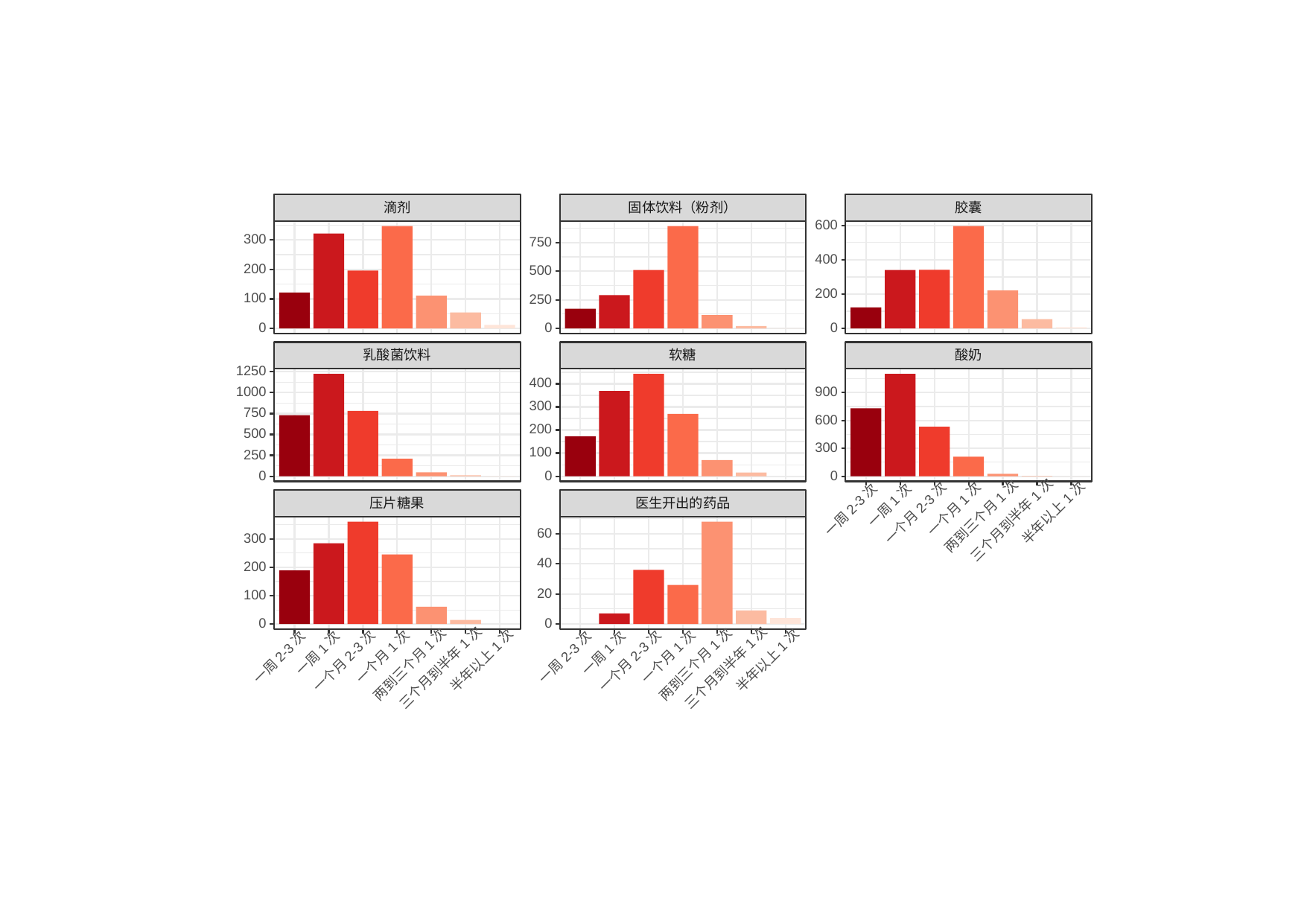

滴剂
固体饮料（粉剂）
胶囊
600

300
750

400

200
500

200

100

250

0
0
0

乳酸菌饮料
软糖
酸奶
1250

400

900
1000

300

750

600

200

500

300

100

250

0
0
0

压片糖果
医生开出的药品
一周1次
一个月1次
一周2-3次
半年以上1次
一个月2-3次
两到三个月1次
三个月到半年1次

60

300

40
200

20
100

0
0

一周1次
一周1次
一个月1次
一个月1次
一周2-3次
一周2-3次
半年以上1次
半年以上1次
一个月2-3次
一个月2-3次
两到三个月1次
两到三个月1次
三个月到半年1次
三个月到半年1次